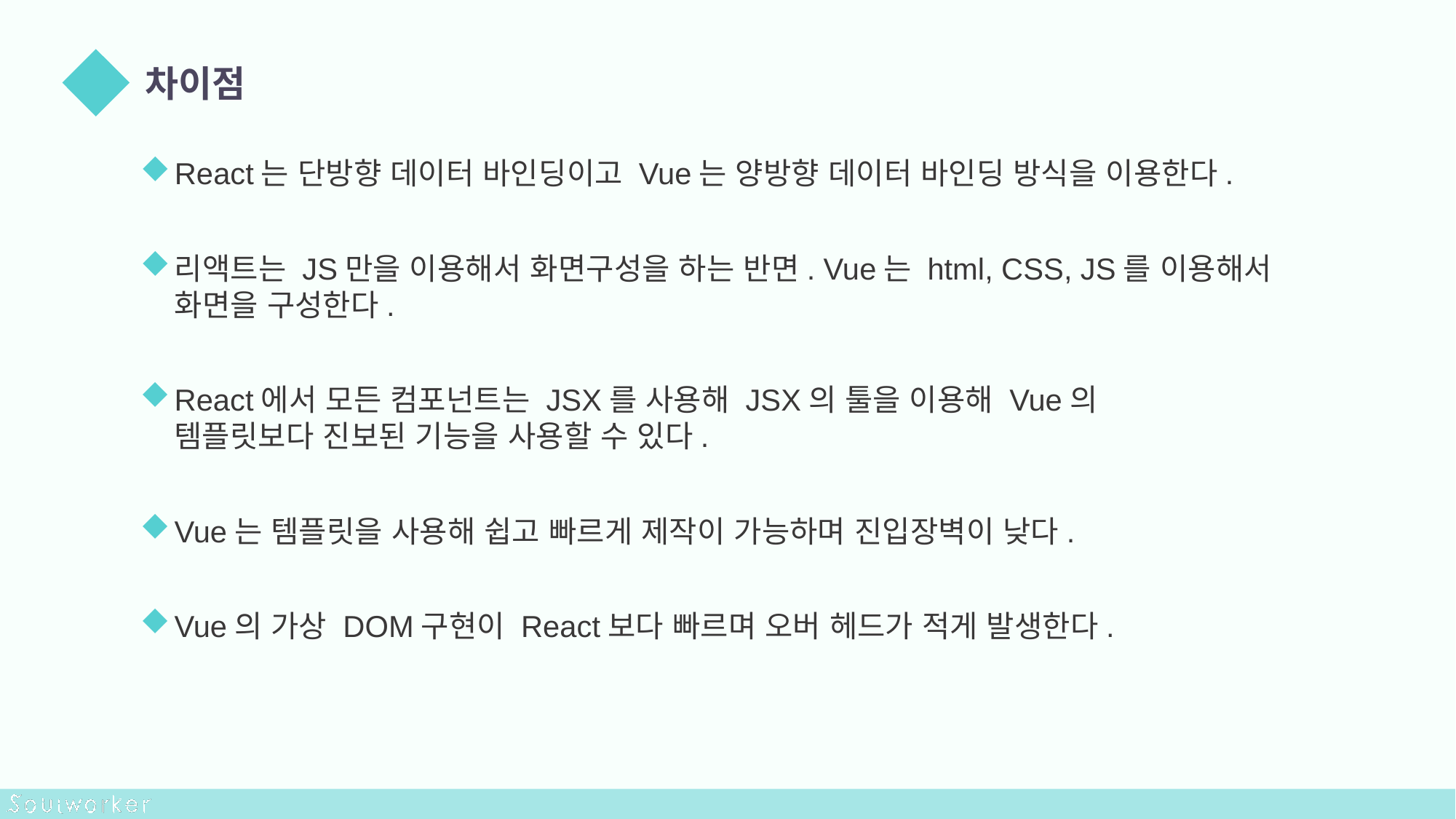

차이점
React는 단방향 데이터 바인딩이고 Vue는 양방향 데이터 바인딩 방식을 이용한다.
리액트는 JS만을 이용해서 화면구성을 하는 반면. Vue는 html, CSS, JS를 이용해서 화면을 구성한다.
React에서 모든 컴포넌트는 JSX를 사용해 JSX의 툴을 이용해 Vue의 템플릿보다 진보된 기능을 사용할 수 있다.
Vue는 템플릿을 사용해 쉽고 빠르게 제작이 가능하며 진입장벽이 낮다.
Vue의 가상 DOM구현이 React보다 빠르며 오버 헤드가 적게 발생한다.